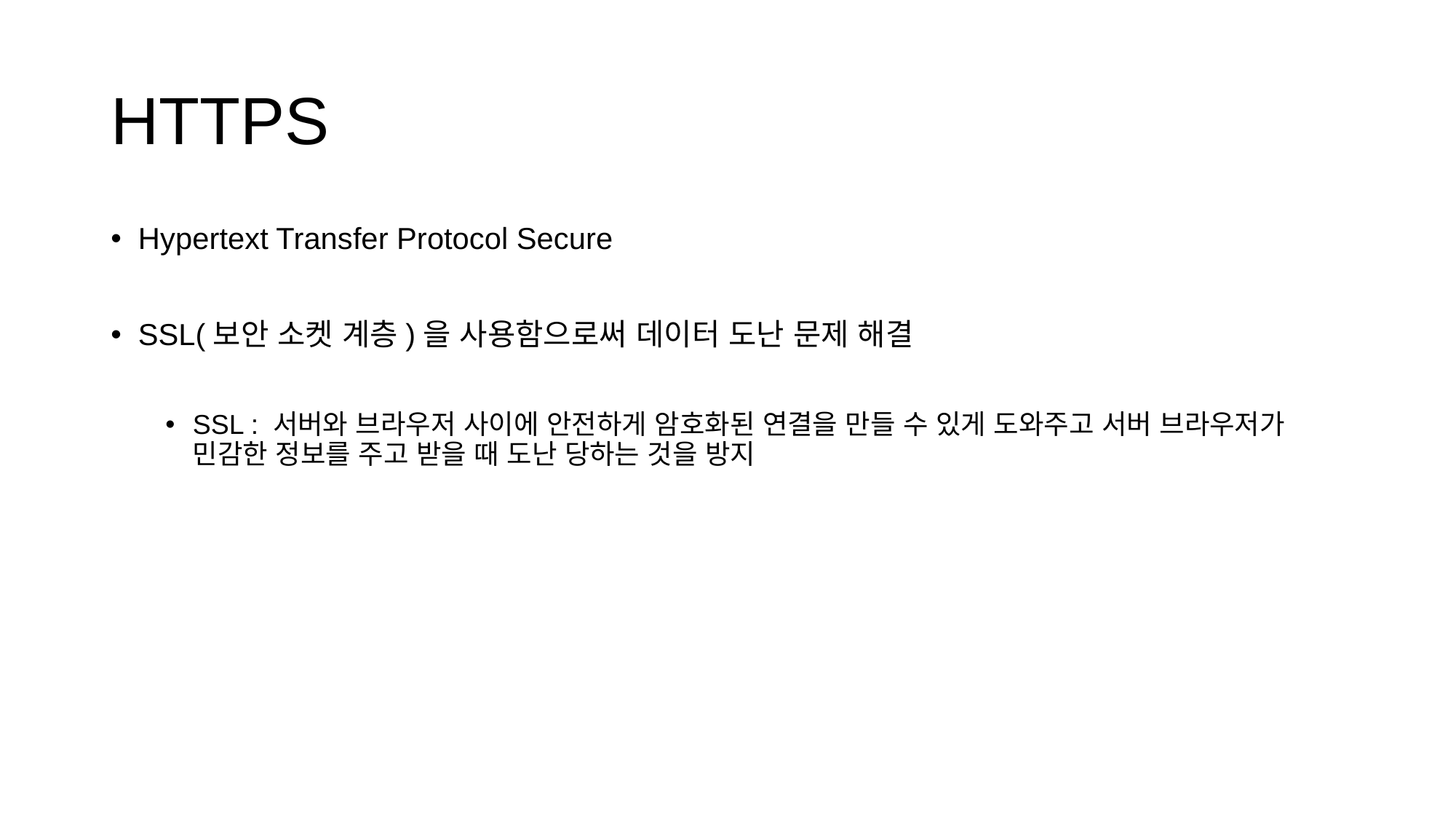

# HTTPS
Hypertext Transfer Protocol Secure

SSL(보안 소켓 계층)을 사용함으로써 데이터 도난 문제 해결

SSL : 서버와 브라우저 사이에 안전하게 암호화된 연결을 만들 수 있게 도와주고 서버 브라우저가 민감한 정보를 주고 받을 때 도난 당하는 것을 방지